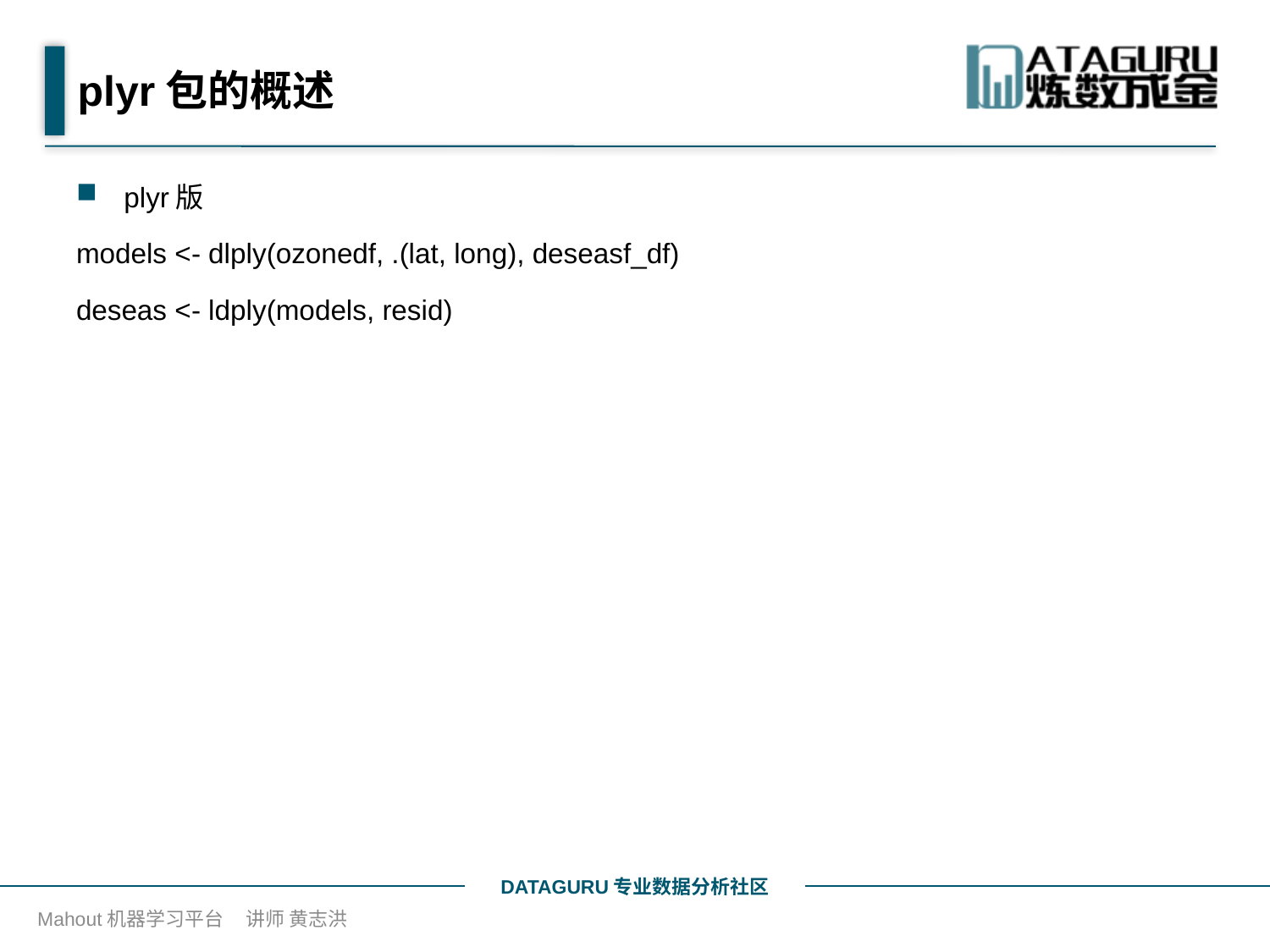

# plyr包的概述
plyr版
models <- dlply(ozonedf, .(lat, long), deseasf_df)
deseas <- ldply(models, resid)